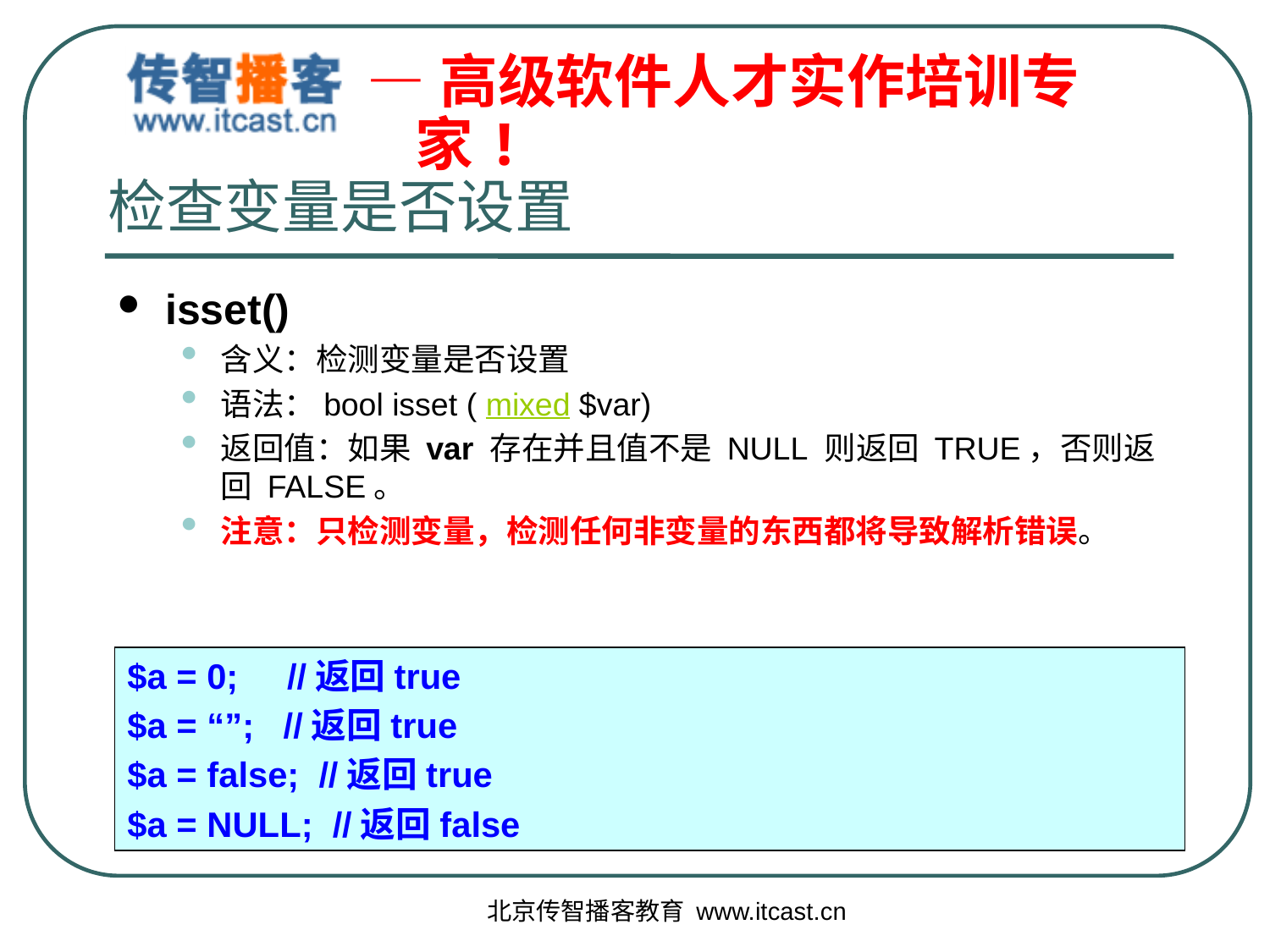

# 检查变量是否设置
isset()
含义：检测变量是否设置
语法：bool isset ( mixed $var)
返回值：如果 var 存在并且值不是 NULL 则返回 TRUE，否则返回 FALSE。
注意：只检测变量，检测任何非变量的东西都将导致解析错误。

$a = 0;     //返回true
$a = “”;   //返回true
$a = false;  //返回true
$a = NULL;  //返回false